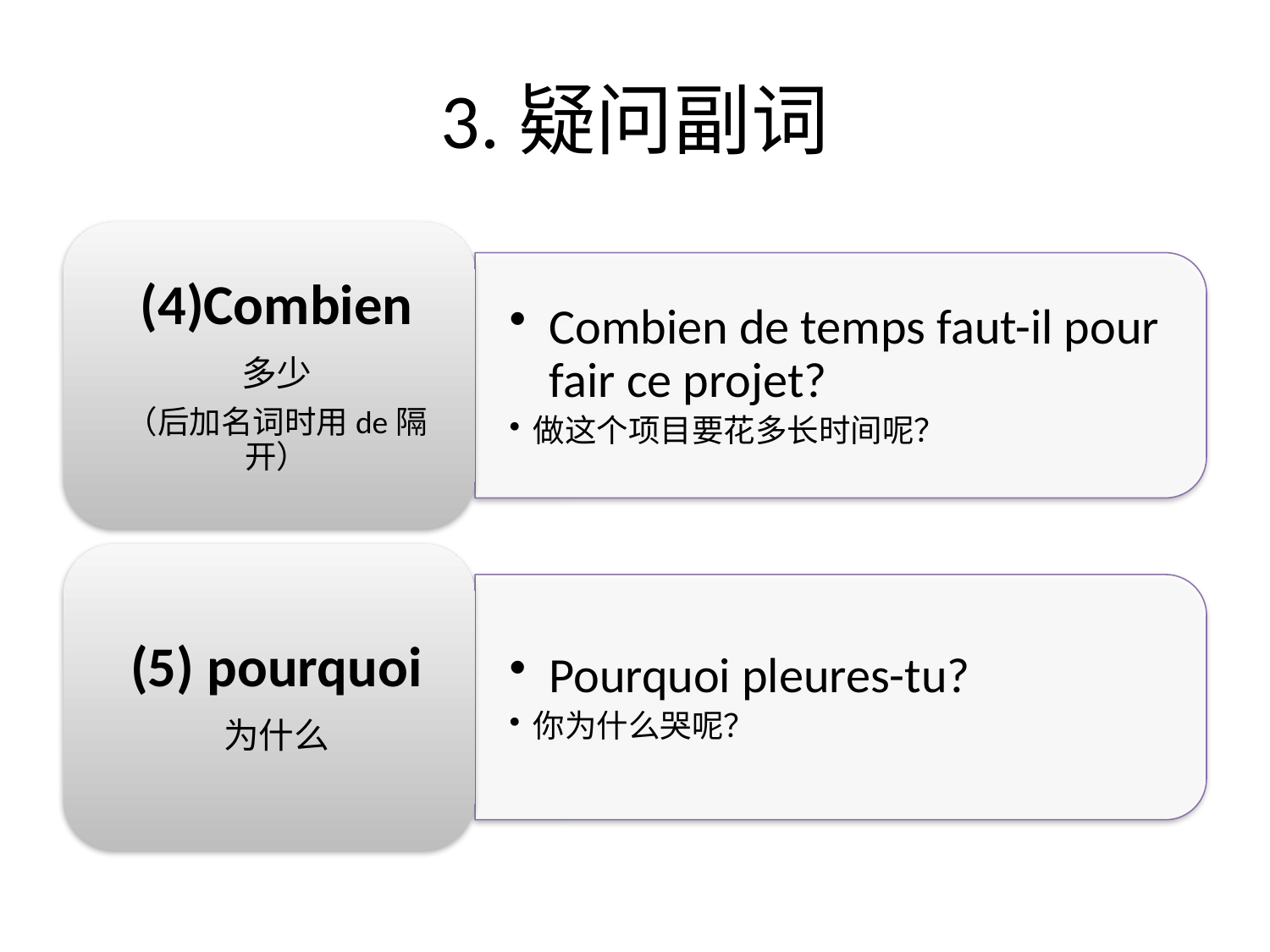

# 3.疑问副词
Combien de temps faut-il pour fair ce projet?
做这个项目要花多长时间呢？
(4)Combien
多少
（后加名词时用de隔开）
Pourquoi pleures-tu?
你为什么哭呢？
(5) pourquoi
为什么